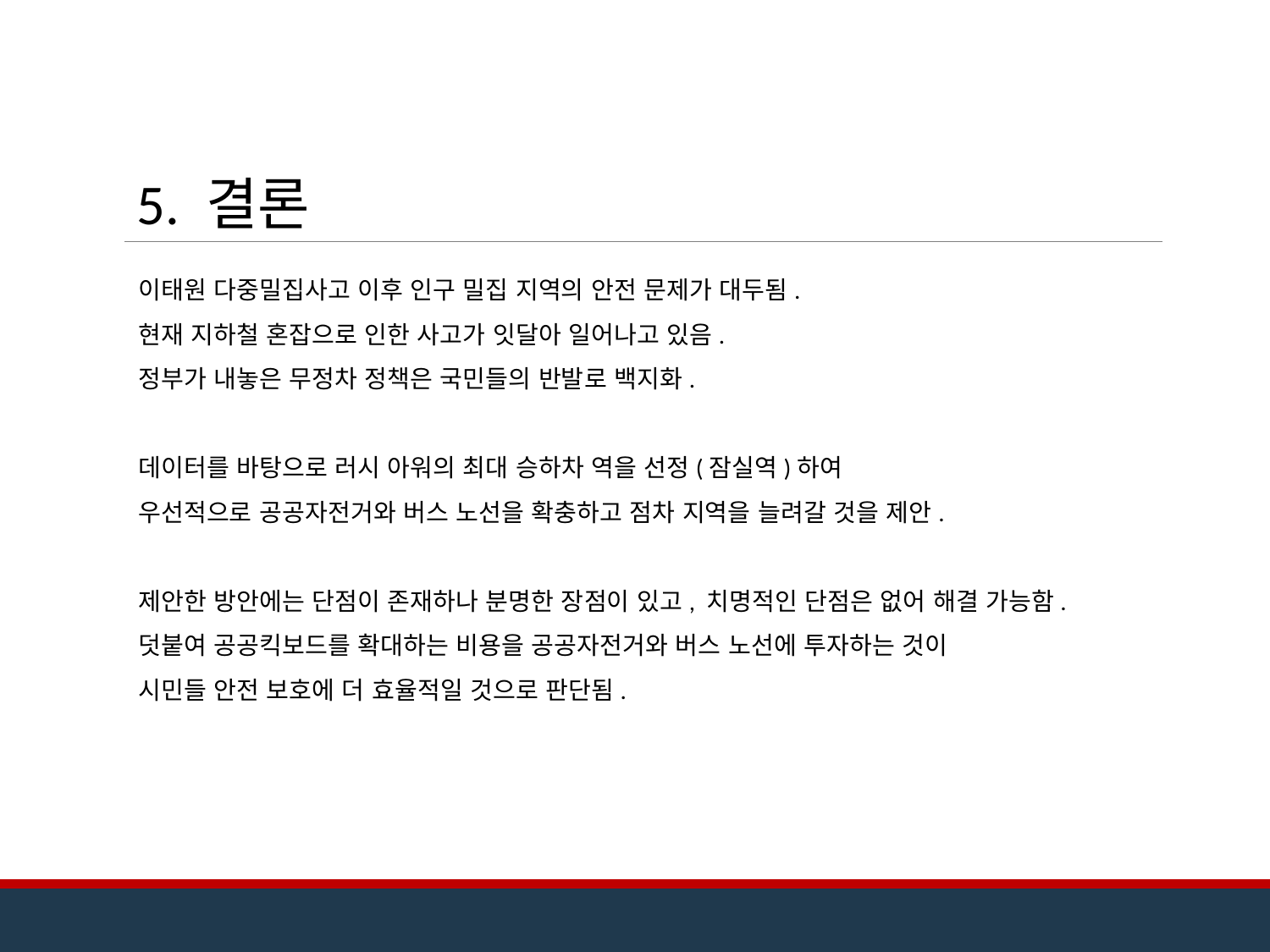

5. 결론
이태원 다중밀집사고 이후 인구 밀집 지역의 안전 문제가 대두됨.
현재 지하철 혼잡으로 인한 사고가 잇달아 일어나고 있음.
정부가 내놓은 무정차 정책은 국민들의 반발로 백지화.

데이터를 바탕으로 러시 아워의 최대 승하차 역을 선정(잠실역)하여
우선적으로 공공자전거와 버스 노선을 확충하고 점차 지역을 늘려갈 것을 제안.

제안한 방안에는 단점이 존재하나 분명한 장점이 있고, 치명적인 단점은 없어 해결 가능함.
덧붙여 공공킥보드를 확대하는 비용을 공공자전거와 버스 노선에 투자하는 것이
시민들 안전 보호에 더 효율적일 것으로 판단됨.